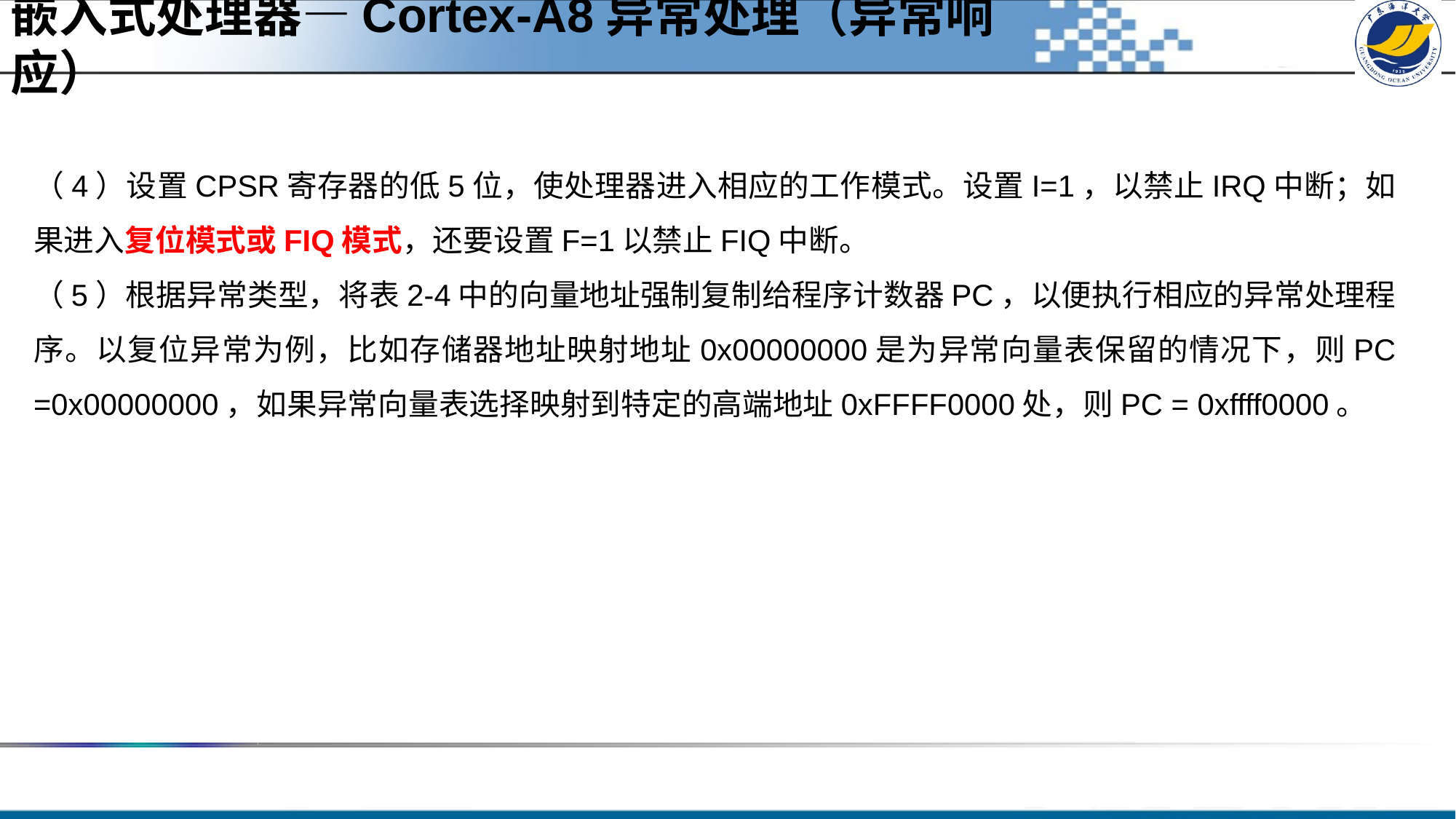

嵌入式处理器—Cortex-A8异常处理（异常响应）
（4）设置CPSR寄存器的低5位，使处理器进入相应的工作模式。设置I=1，以禁止IRQ中断；如果进入复位模式或FIQ模式，还要设置F=1以禁止FIQ中断。
（5）根据异常类型，将表2-4中的向量地址强制复制给程序计数器PC，以便执行相应的异常处理程序。以复位异常为例，比如存储器地址映射地址0x00000000是为异常向量表保留的情况下，则PC =0x00000000，如果异常向量表选择映射到特定的高端地址0xFFFF0000处，则PC = 0xffff0000。

128